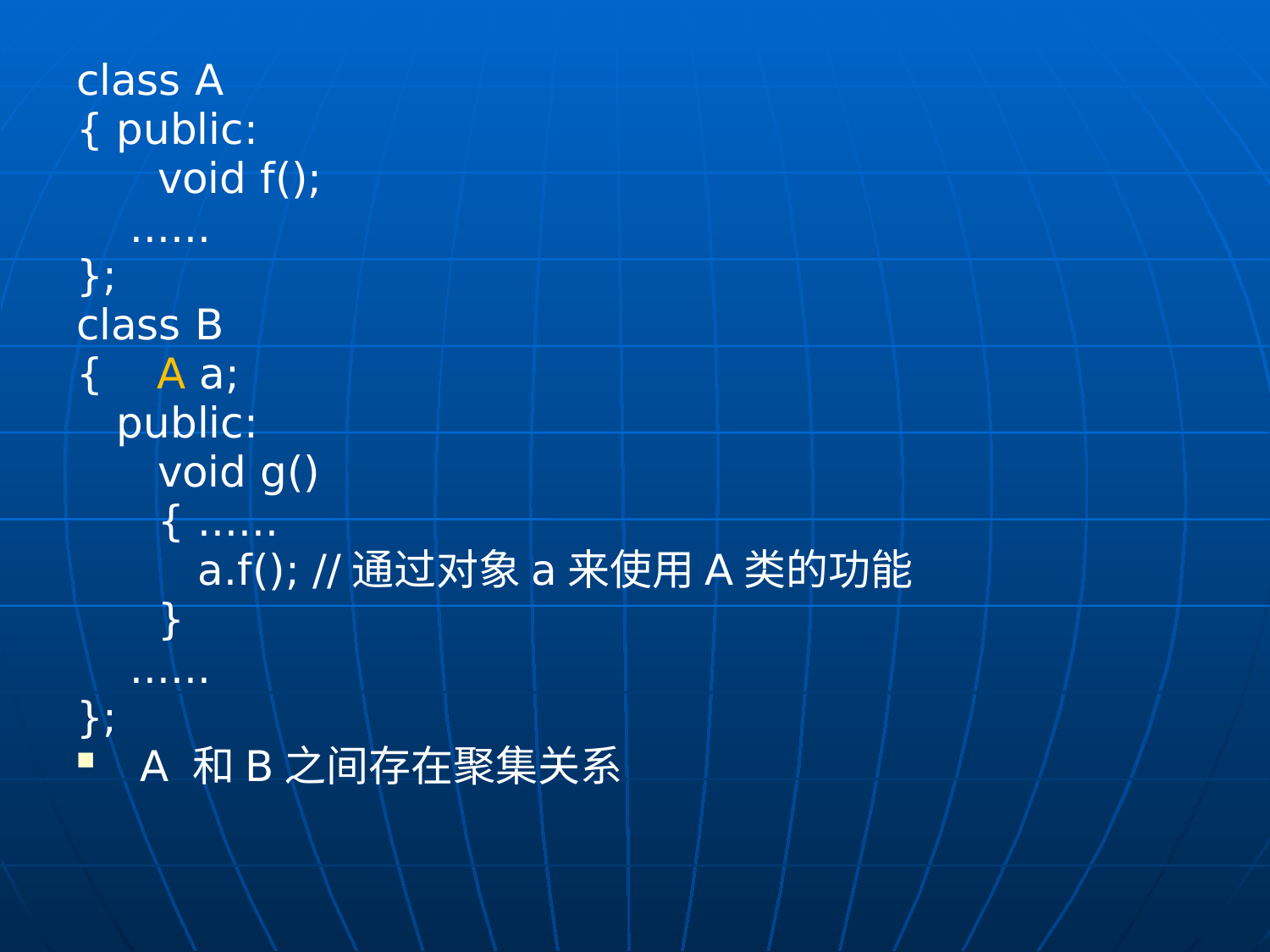

class A
{ public:
      void f();
    ......
};
class B
{    A a;
   public:
      void g()
      { ......
         a.f(); //通过对象a来使用A类的功能
      }
    ......
};
A 和B之间存在聚集关系